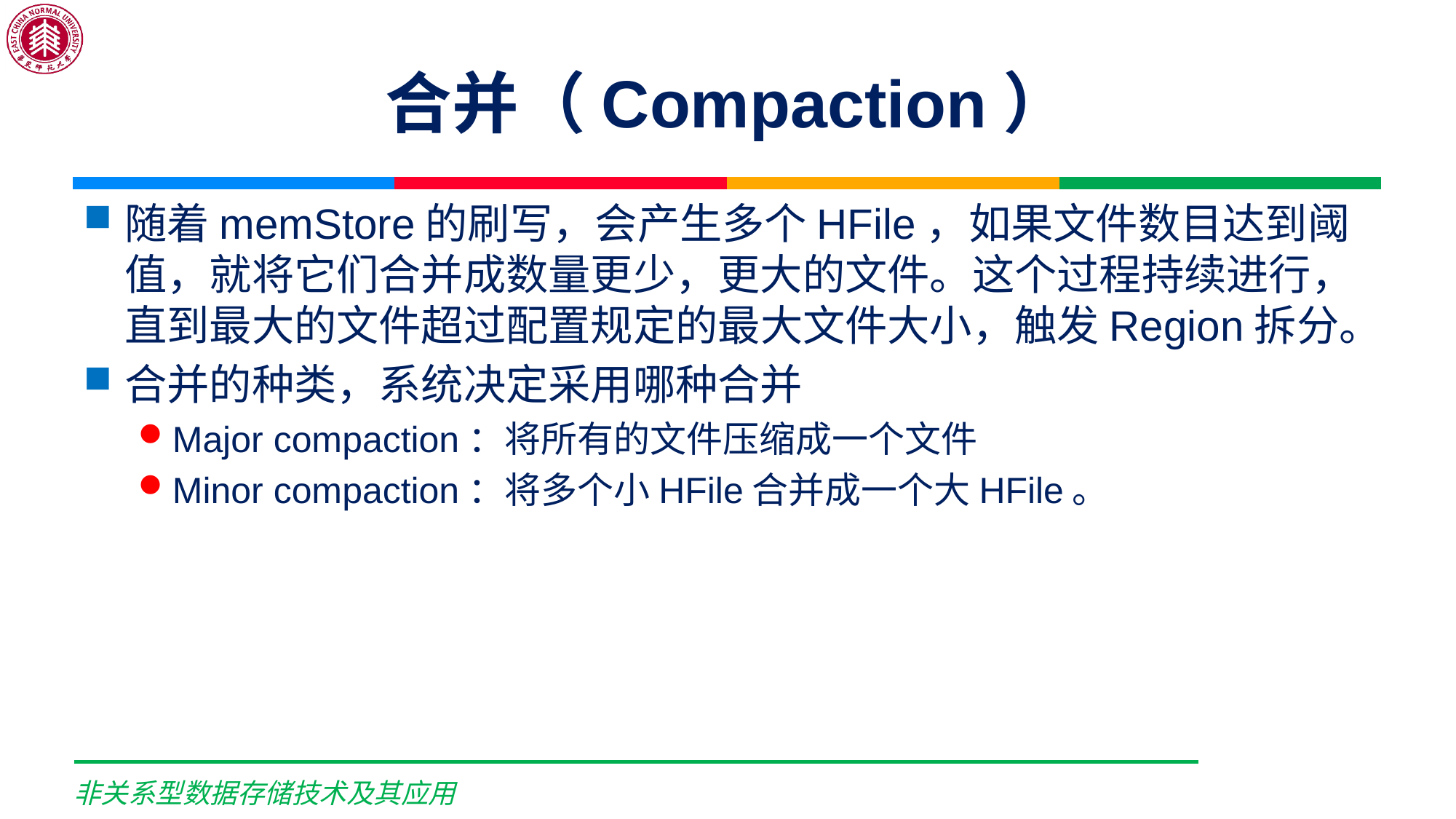

# 合并（Compaction）
随着memStore的刷写，会产生多个HFile，如果文件数目达到阈值，就将它们合并成数量更少，更大的文件。这个过程持续进行，直到最大的文件超过配置规定的最大文件大小，触发Region拆分。
合并的种类，系统决定采用哪种合并
Major compaction：将所有的文件压缩成一个文件
Minor compaction：将多个小HFile合并成一个大HFile。